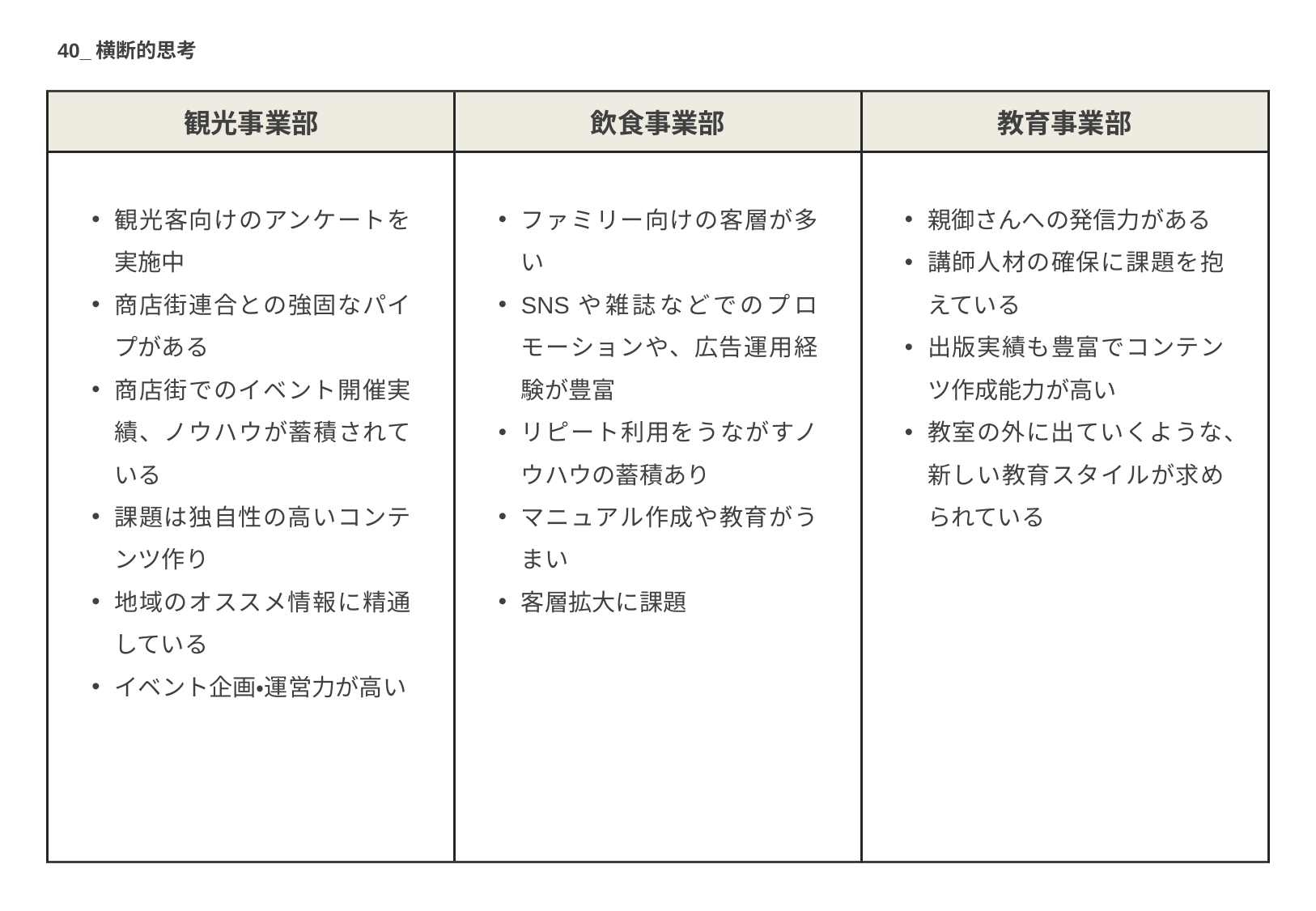

40_横断的思考

観光事業部
飲食事業部
教育事業部
観光客向けのアンケートを実施中
商店街連合との強固なパイプがある
商店街でのイベント開催実績、ノウハウが蓄積されている
課題は独自性の高いコンテンツ作り
地域のオススメ情報に精通している
イベント企画・運営力が高い
ファミリー向けの客層が多い
SNSや雑誌などでのプロモーションや、広告運用経験が豊富
リピート利用をうながすノウハウの蓄積あり
マニュアル作成や教育がうまい
客層拡大に課題
親御さんへの発信力がある
講師人材の確保に課題を抱えている
出版実績も豊富でコンテンツ作成能力が高い
教室の外に出ていくような、新しい教育スタイルが求められている